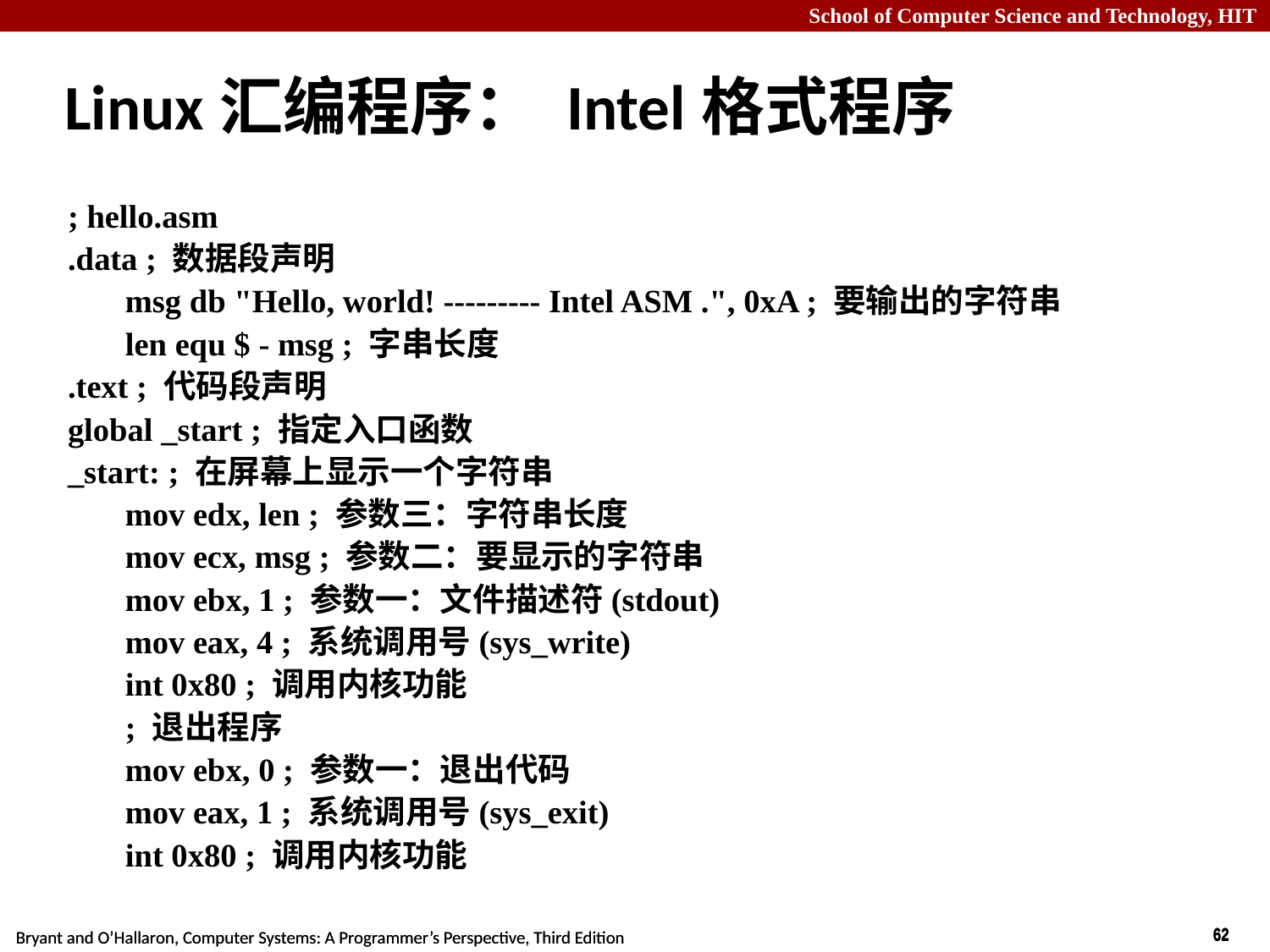

# Linux汇编程序： Intel格式程序
; hello.asm
.data ; 数据段声明
msg db "Hello, world! --------- Intel ASM .", 0xA ; 要输出的字符串
len equ $ - msg ; 字串长度
.text ; 代码段声明
global _start ; 指定入口函数
_start: ; 在屏幕上显示一个字符串
mov edx, len ; 参数三：字符串长度
mov ecx, msg ; 参数二：要显示的字符串
mov ebx, 1 ; 参数一：文件描述符(stdout)
mov eax, 4 ; 系统调用号(sys_write)
int 0x80 ; 调用内核功能
; 退出程序
mov ebx, 0 ; 参数一：退出代码
mov eax, 1 ; 系统调用号(sys_exit)
int 0x80 ; 调用内核功能